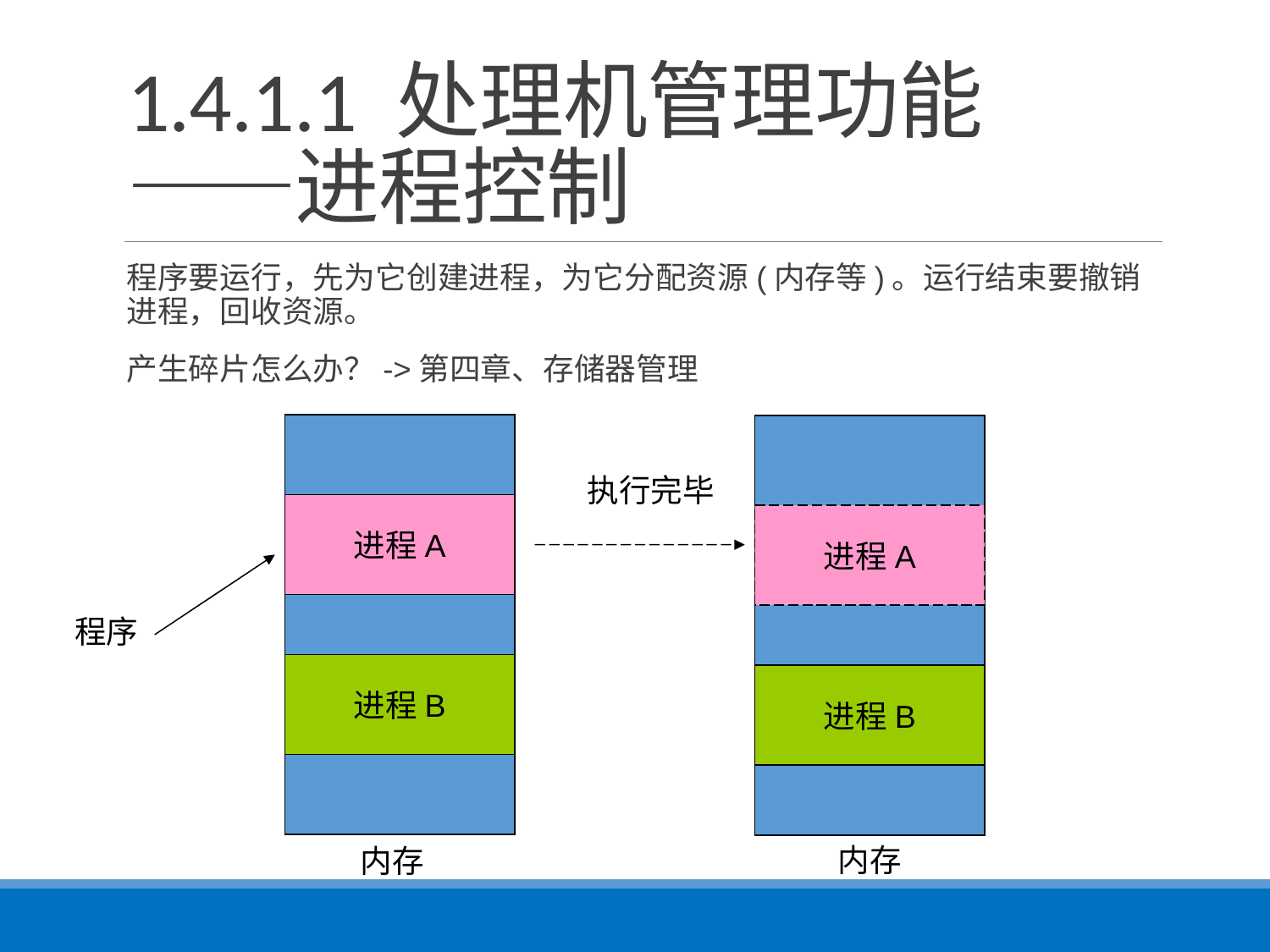

# 1.4.1.1 处理机管理功能 ——进程控制
程序要运行，先为它创建进程，为它分配资源(内存等)。运行结束要撤销进程，回收资源。
产生碎片怎么办？->第四章、存储器管理

执行完毕
进程A
进程A

程序
进程B
进程B
内存
内存